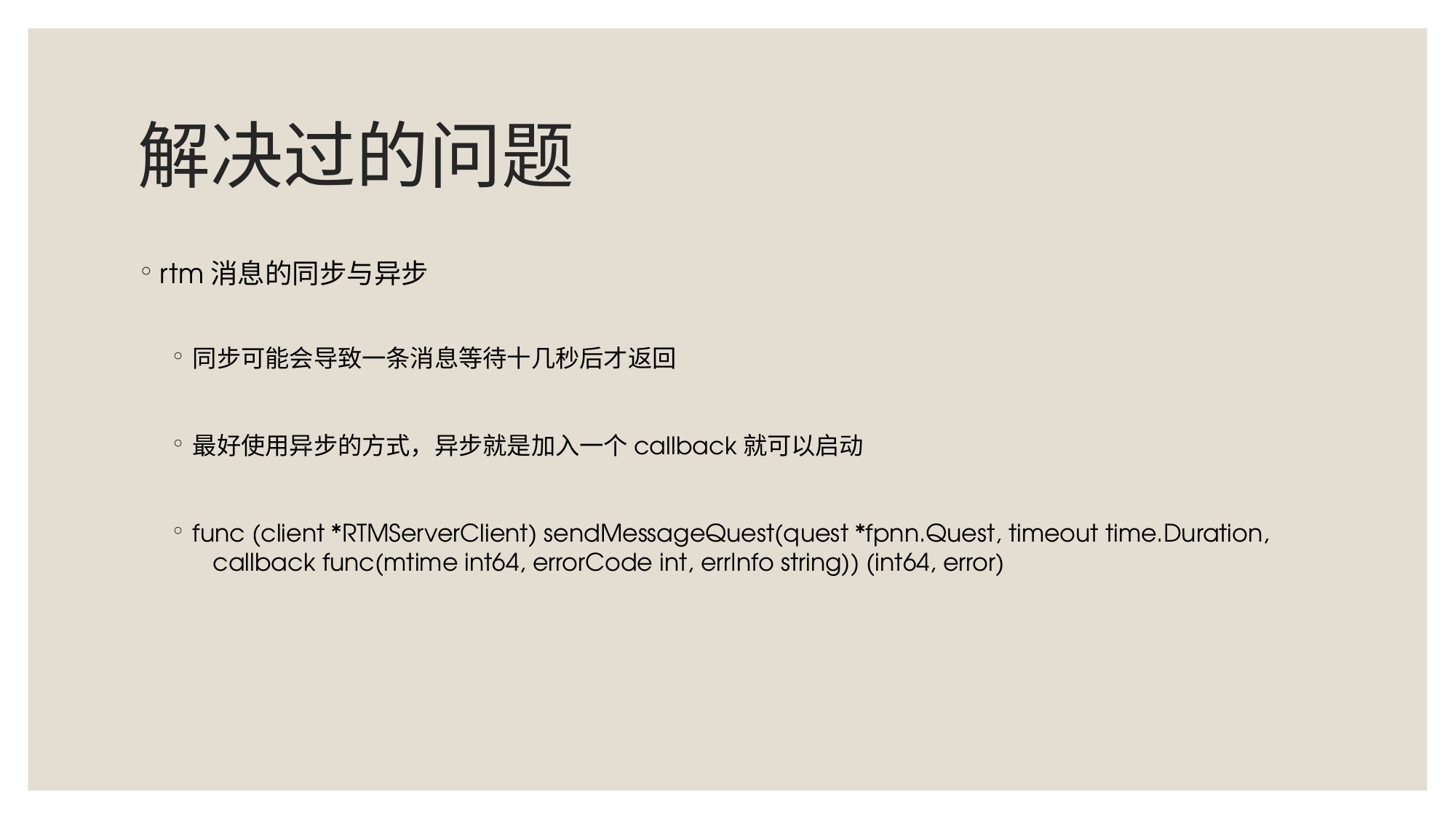

# 解决过的问题
rtm消息的同步与异步

同步可能会导致一条消息等待十几秒后才返回

最好使用异步的方式，异步就是加入一个callback就可以启动

func (client *RTMServerClient) sendMessageQuest(quest *fpnn.Quest, timeout time.Duration,
   callback func(mtime int64, errorCode int, errInfo string)) (int64, error)